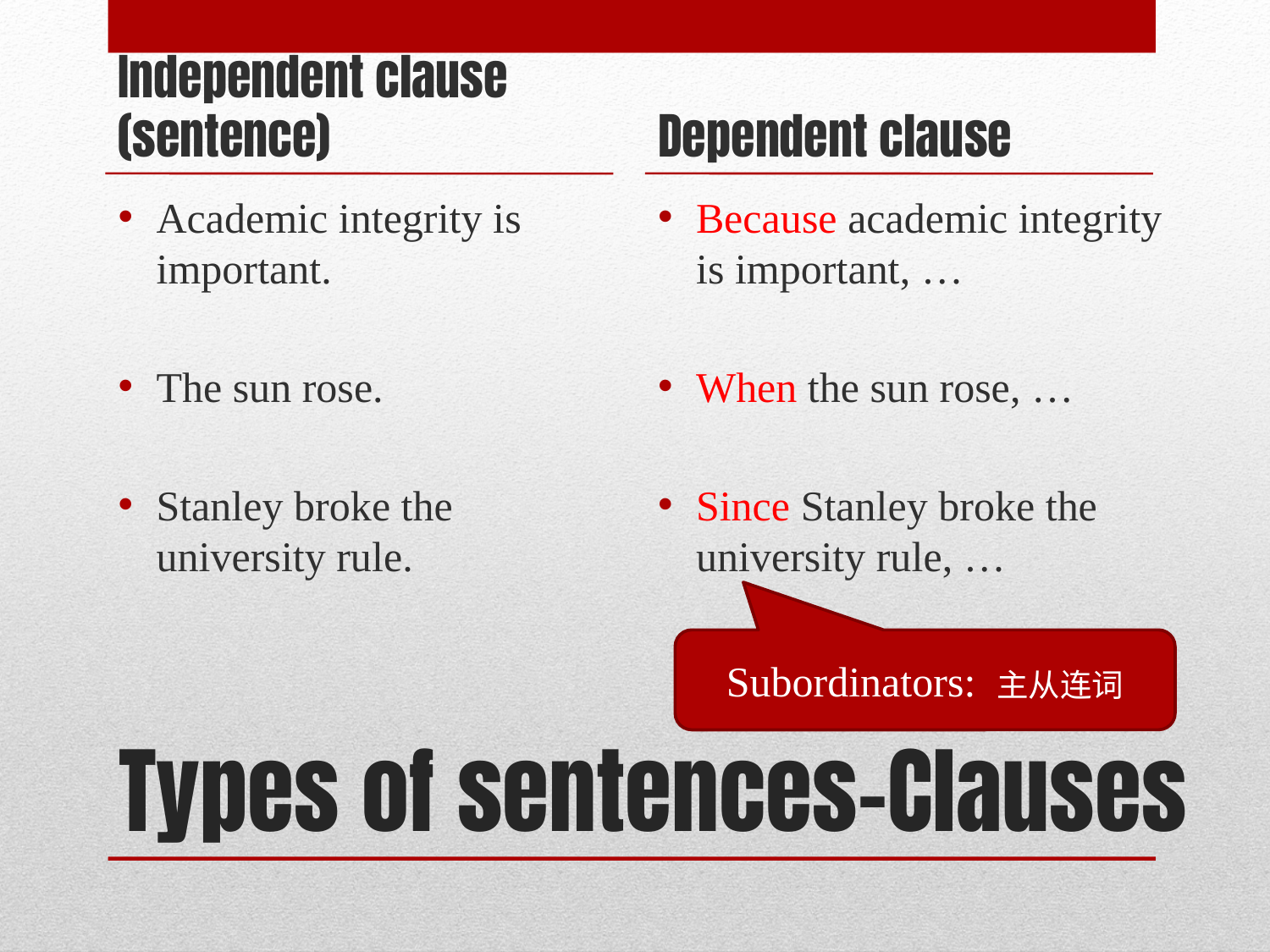

Independent clause (sentence)
Dependent clause
Academic integrity is important.

The sun rose.

Stanley broke the university rule.
Because academic integrity is important, …

When the sun rose, …

Since Stanley broke the university rule, …
Subordinators: 主从连词
# Types of sentences-Clauses